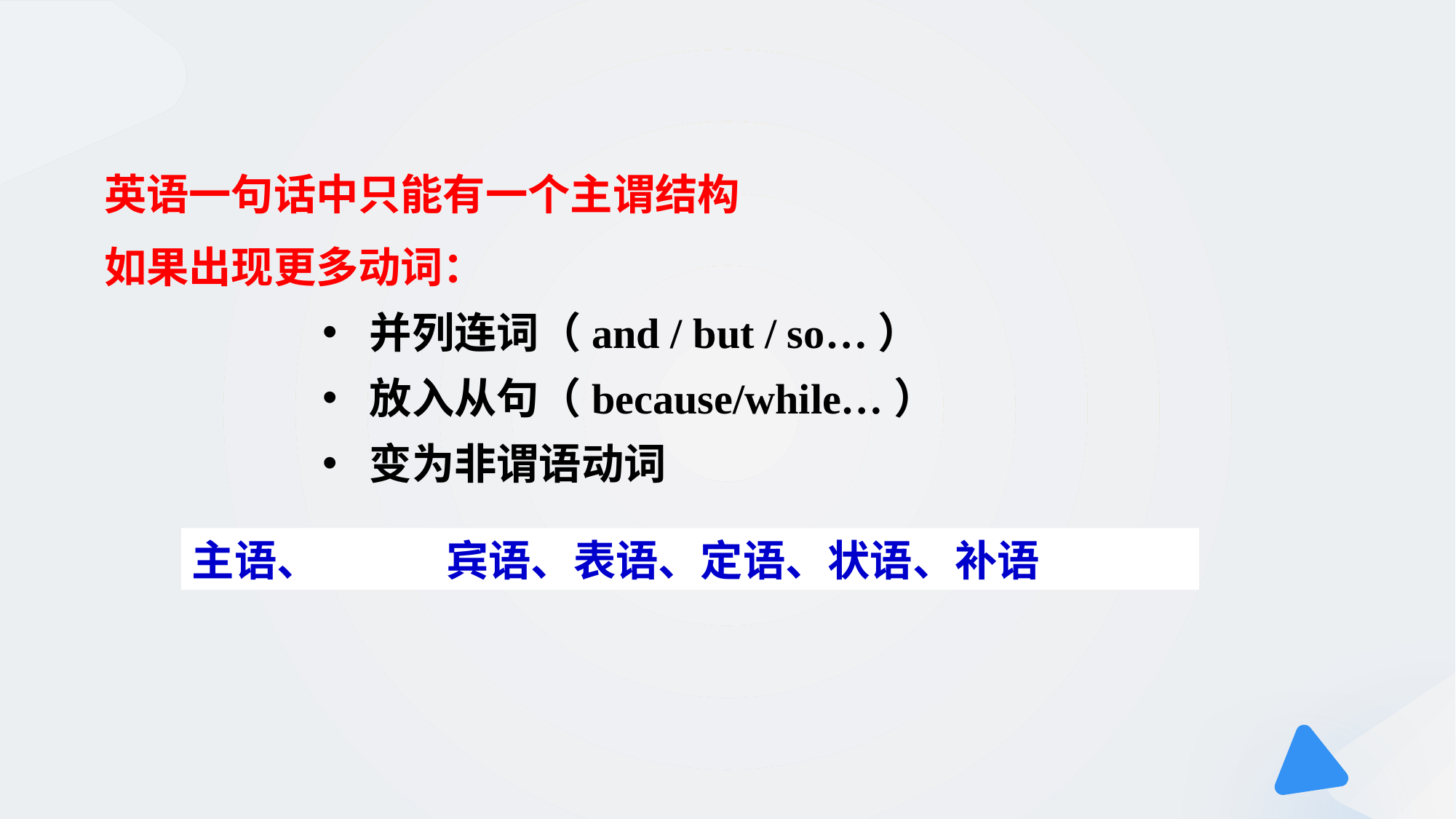

英语一句话中只能有一个主谓结构
如果出现更多动词：
 并列连词（and / but / so…）
 放入从句（because/while…）
 变为非谓语动词
主语、谓语、宾语、表语、定语、状语、补语